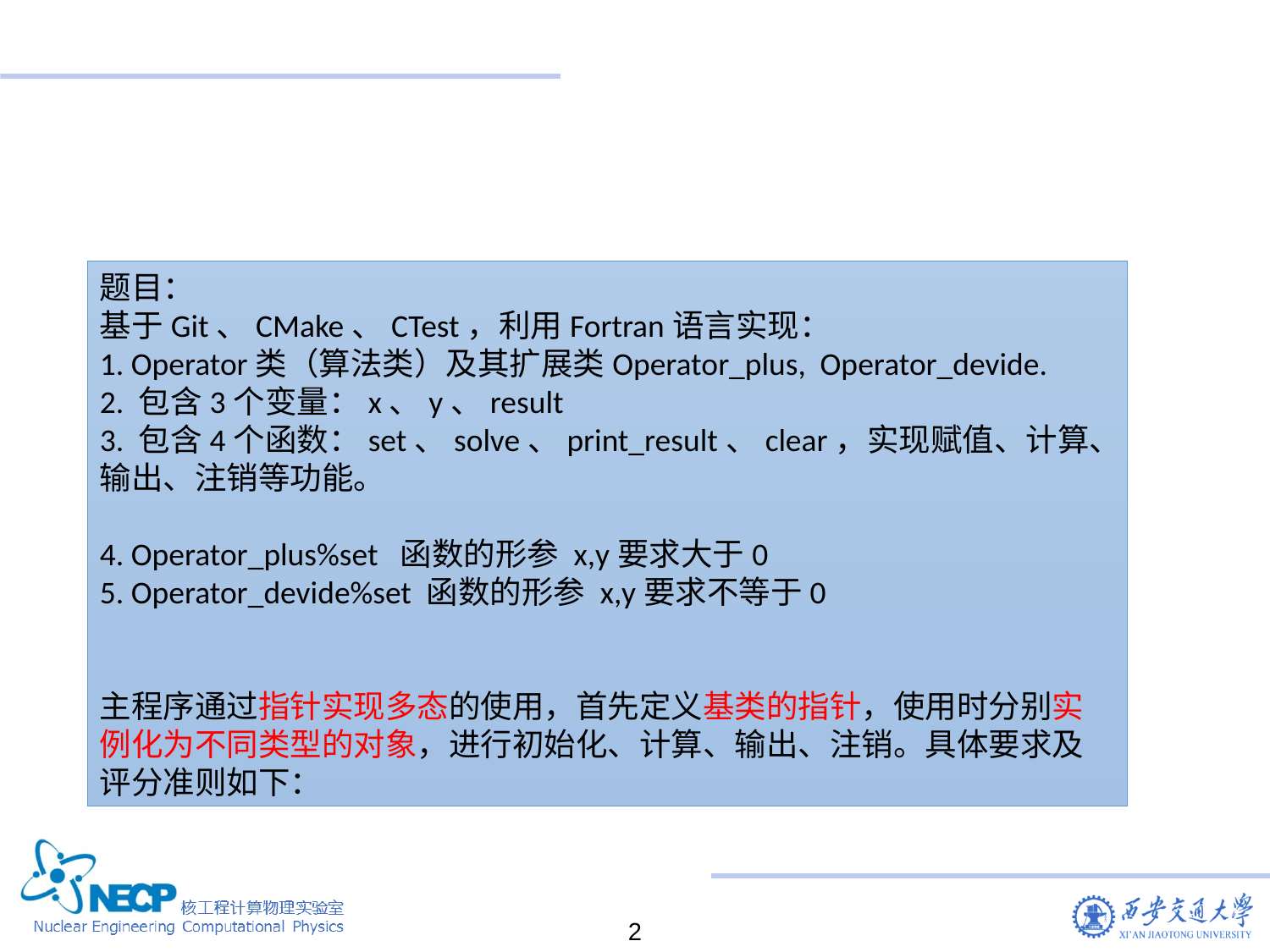

#
题目：
基于Git、CMake、CTest，利用Fortran语言实现：
1. Operator类（算法类）及其扩展类Operator_plus,  Operator_devide.
2. 包含3个变量：x、y、result
3. 包含4个函数：set、solve、print_result、clear，实现赋值、计算、输出、注销等功能。

4. Operator_plus%set  函数的形参 x,y要求大于0
5. Operator_devide%set 函数的形参 x,y要求不等于0

主程序通过指针实现多态的使用，首先定义基类的指针，使用时分别实例化为不同类型的对象，进行初始化、计算、输出、注销。具体要求及评分准则如下：